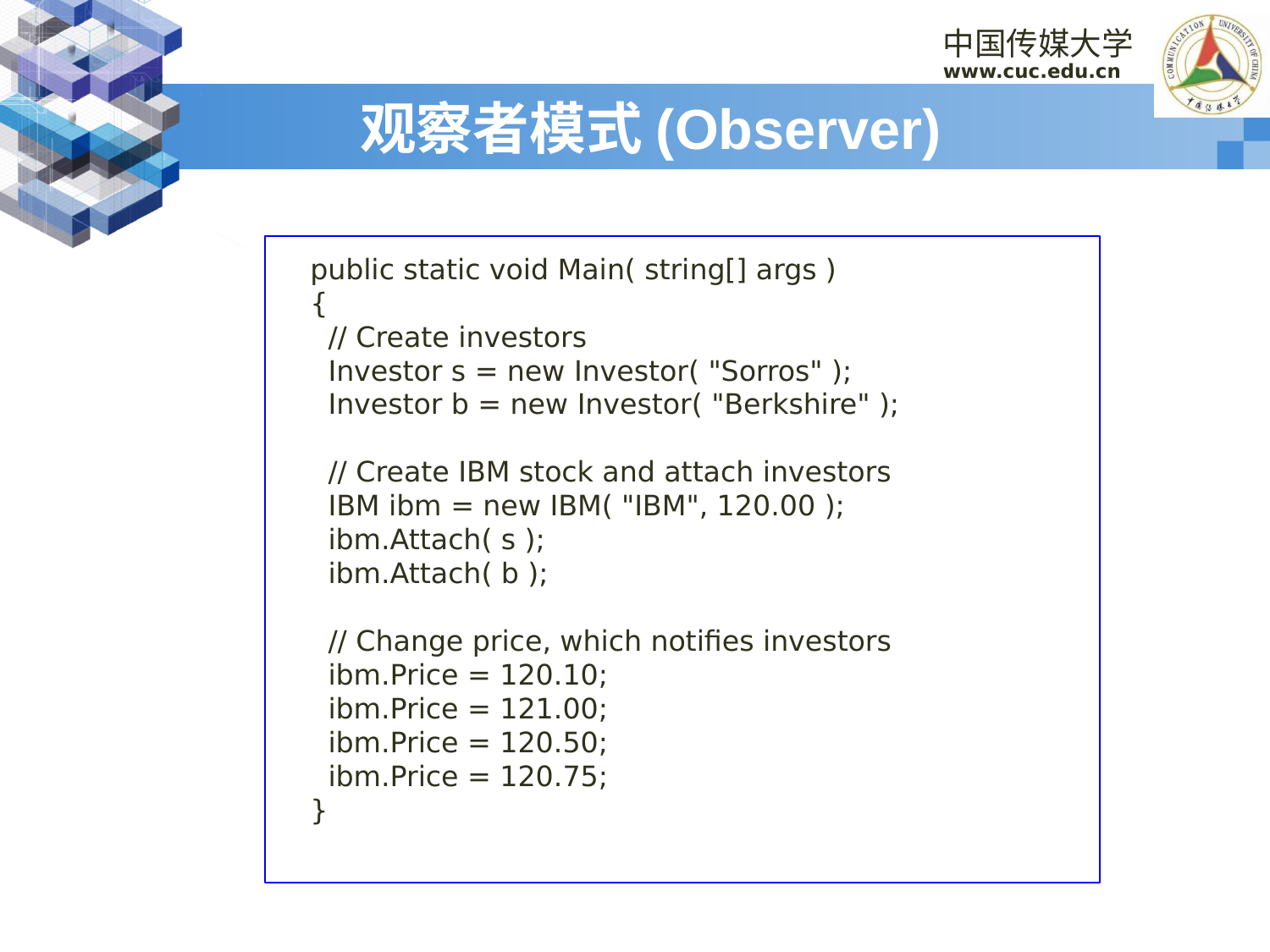

# 观察者模式(Observer)

  public static void Main( string[] args )
  {
    // Create investors
    Investor s = new Investor( "Sorros" );
    Investor b = new Investor( "Berkshire" );

    // Create IBM stock and attach investors
    IBM ibm = new IBM( "IBM", 120.00 );
    ibm.Attach( s );
    ibm.Attach( b );

    // Change price, which notifies investors
    ibm.Price = 120.10;
    ibm.Price = 121.00;
    ibm.Price = 120.50;
    ibm.Price = 120.75;
  }